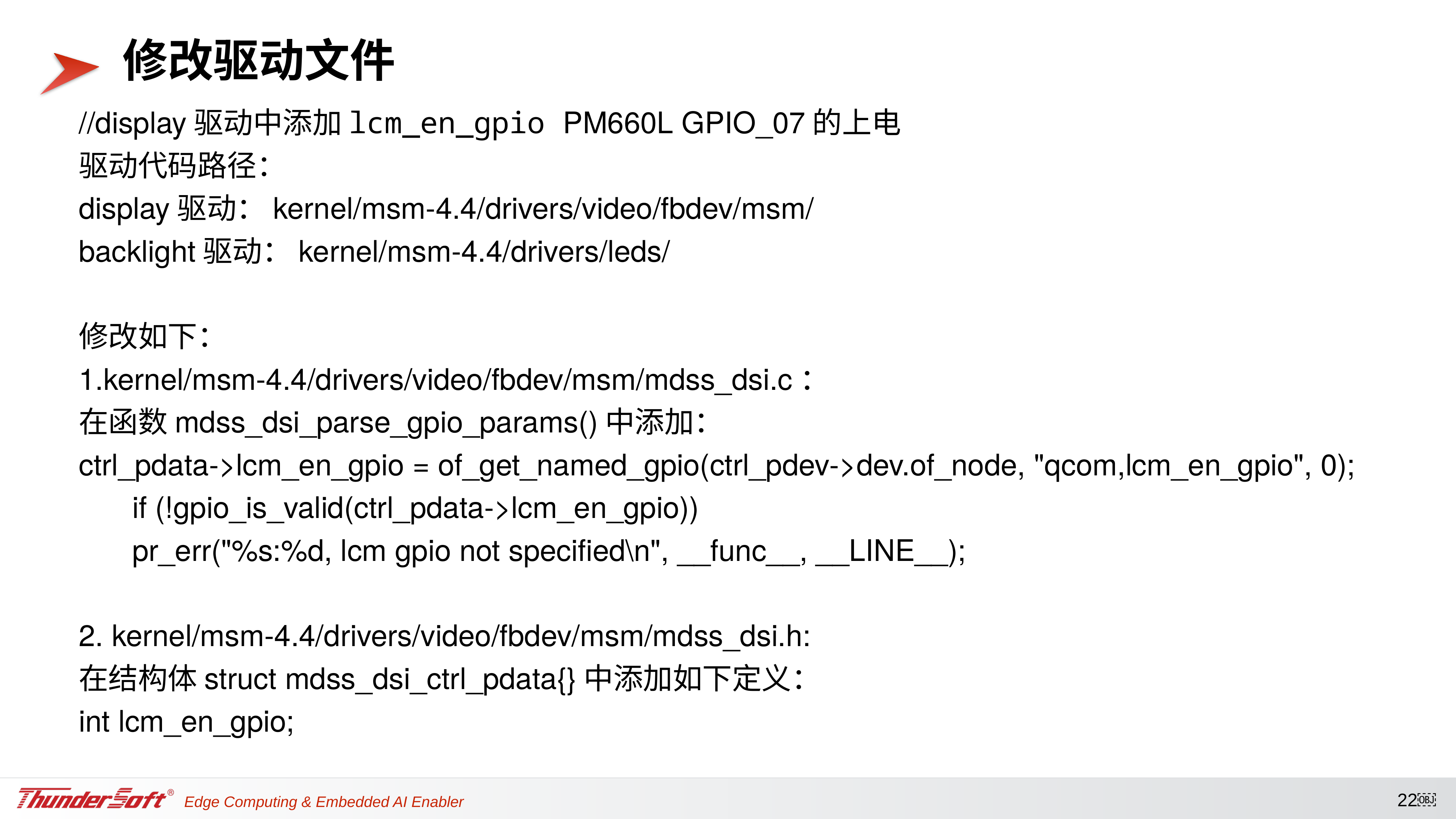

# 修改驱动文件
//display驱动中添加lcm_en_gpio PM660L GPIO_07的上电
驱动代码路径：
display驱动：kernel/msm-4.4/drivers/video/fbdev/msm/
backlight驱动：kernel/msm-4.4/drivers/leds/

修改如下：
1.kernel/msm-4.4/drivers/video/fbdev/msm/mdss_dsi.c：
在函数mdss_dsi_parse_gpio_params()中添加：
ctrl_pdata->lcm_en_gpio = of_get_named_gpio(ctrl_pdev->dev.of_node, "qcom,lcm_en_gpio", 0);
		if (!gpio_is_valid(ctrl_pdata->lcm_en_gpio))
				pr_err("%s:%d, lcm gpio not specified\n", __func__, __LINE__);

2. kernel/msm-4.4/drivers/video/fbdev/msm/mdss_dsi.h:
在结构体struct mdss_dsi_ctrl_pdata{}中添加如下定义：
int lcm_en_gpio;